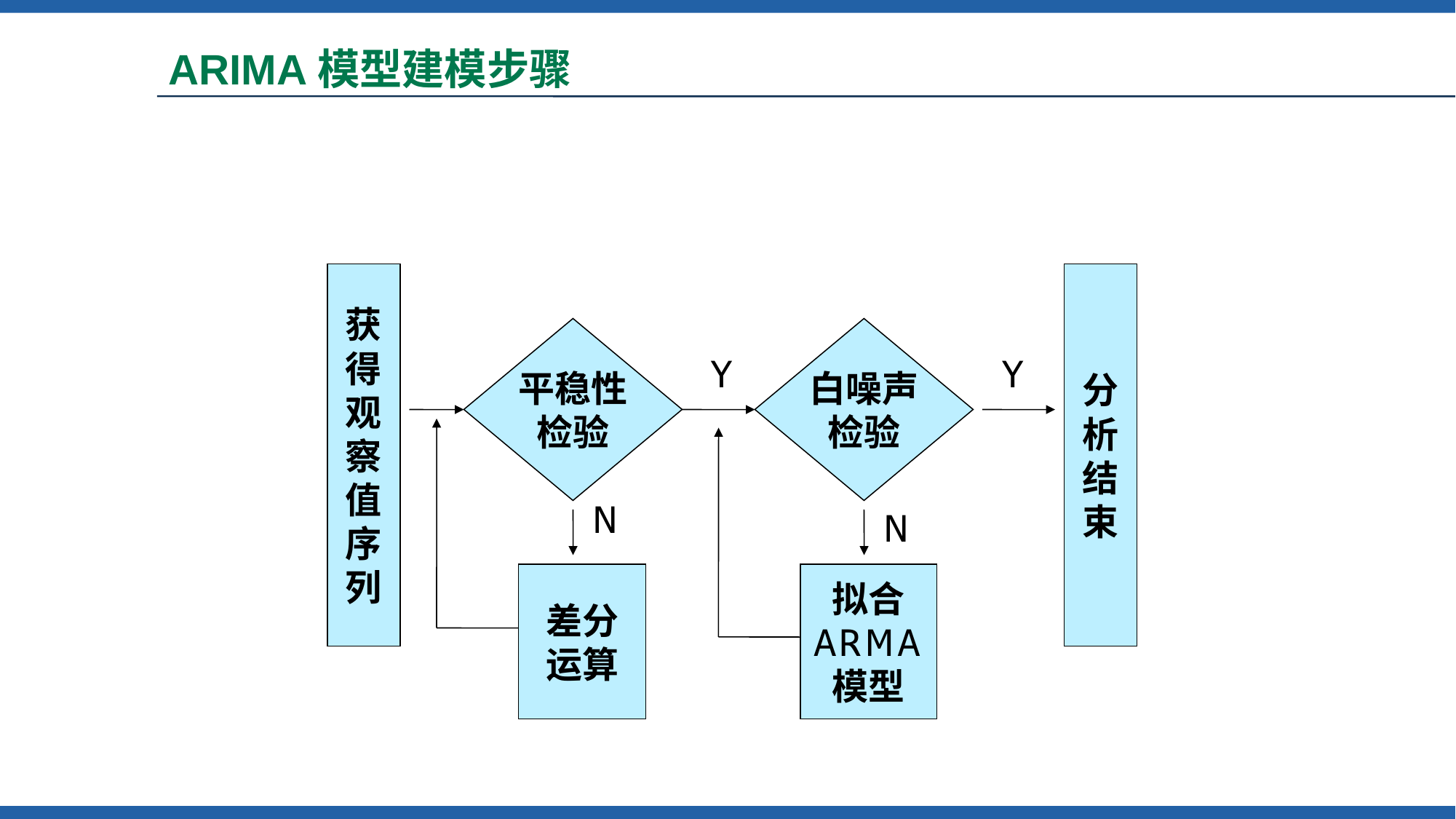

# ARIMA模型建模步骤
获
得
观
察
值
序
列
分
析
结
束
平稳性
检验
白噪声
检验
Y
Y

N
N

差分
运算
拟合
ARMA
模型